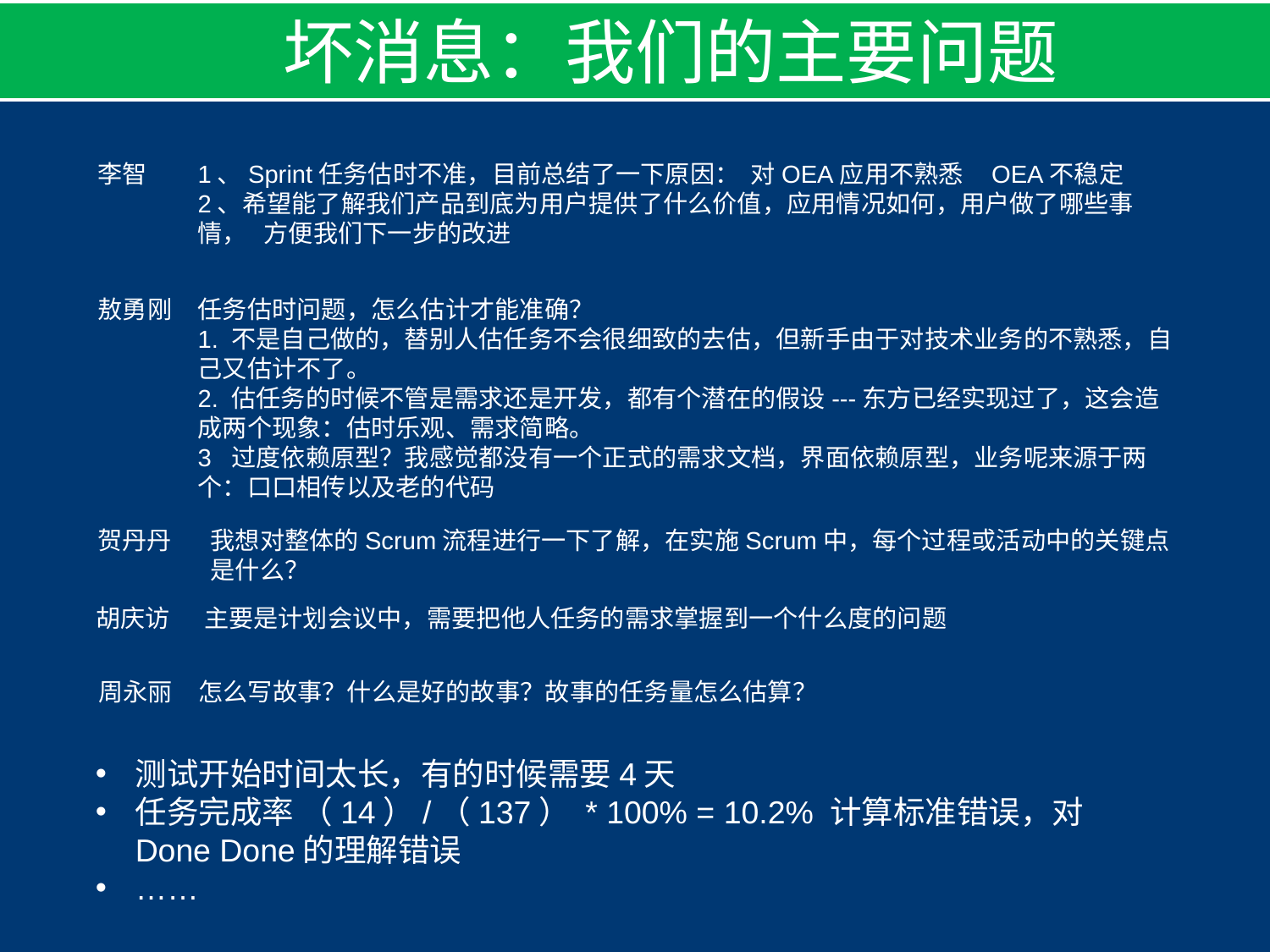

坏消息：我们的主要问题
李智
1、Sprint任务估时不准，目前总结了一下原因：  对OEA应用不熟悉    OEA不稳定
2、希望能了解我们产品到底为用户提供了什么价值，应用情况如何，用户做了哪些事情，   方便我们下一步的改进
敖勇刚
任务估时问题，怎么估计才能准确？
1. 不是自己做的，替别人估任务不会很细致的去估，但新手由于对技术业务的不熟悉，自己又估计不了。
2. 估任务的时候不管是需求还是开发，都有个潜在的假设---东方已经实现过了，这会造成两个现象：估时乐观、需求简略。
3  过度依赖原型？我感觉都没有一个正式的需求文档，界面依赖原型，业务呢来源于两个：口口相传以及老的代码
贺丹丹
我想对整体的Scrum流程进行一下了解，在实施Scrum中，每个过程或活动中的关键点是什么？
胡庆访
主要是计划会议中，需要把他人任务的需求掌握到一个什么度的问题
怎么写故事？什么是好的故事？故事的任务量怎么估算？
周永丽
测试开始时间太长，有的时候需要4天
任务完成率 （14）/（137） * 100% = 10.2% 计算标准错误，对Done Done的理解错误
……